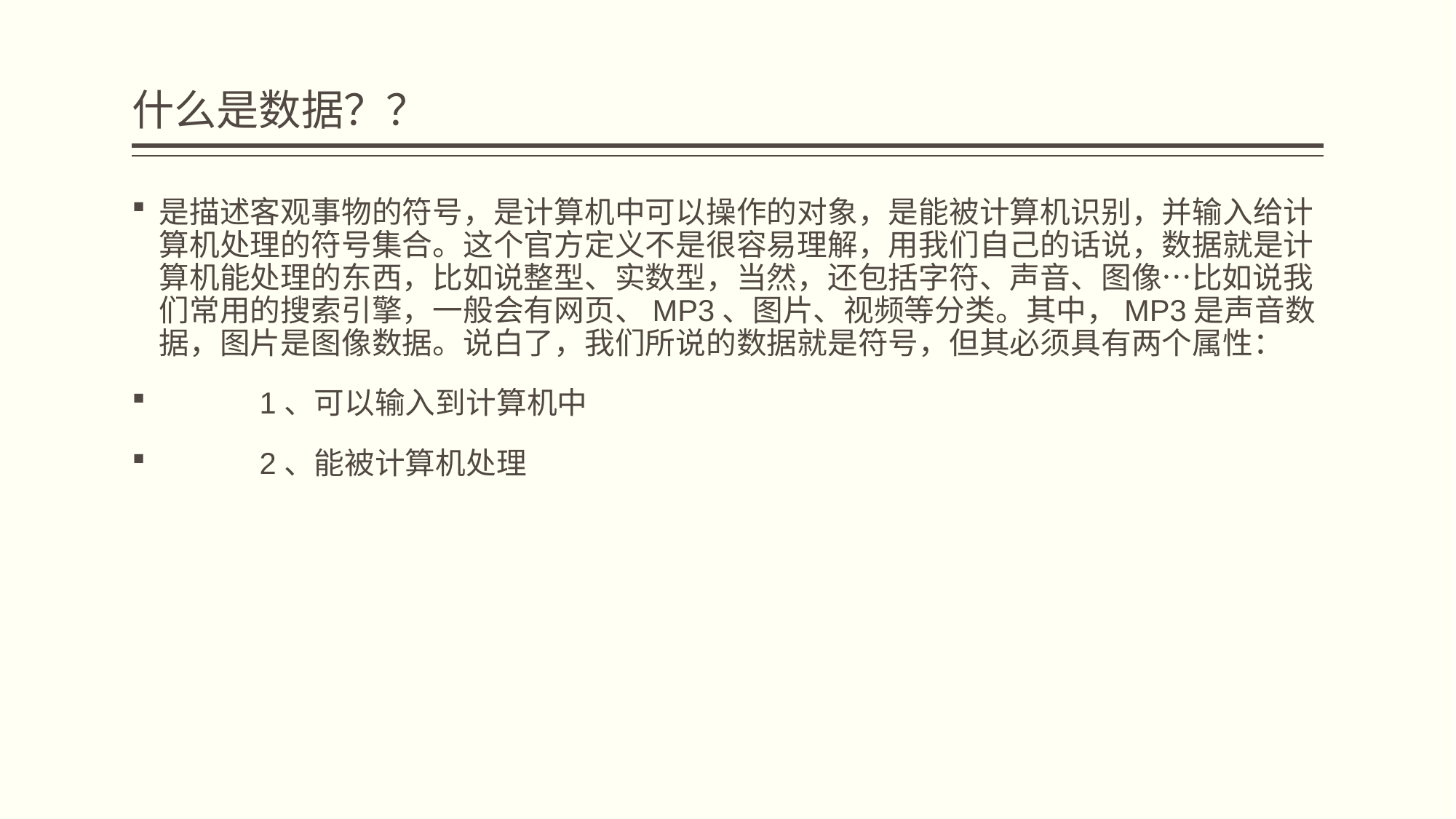

# 什么是数据？？
是描述客观事物的符号，是计算机中可以操作的对象，是能被计算机识别，并输入给计算机处理的符号集合。这个官方定义不是很容易理解，用我们自己的话说，数据就是计算机能处理的东西，比如说整型、实数型，当然，还包括字符、声音、图像…比如说我们常用的搜索引擎，一般会有网页、MP3、图片、视频等分类。其中，MP3是声音数据，图片是图像数据。说白了，我们所说的数据就是符号，但其必须具有两个属性：
            1、可以输入到计算机中
            2、能被计算机处理